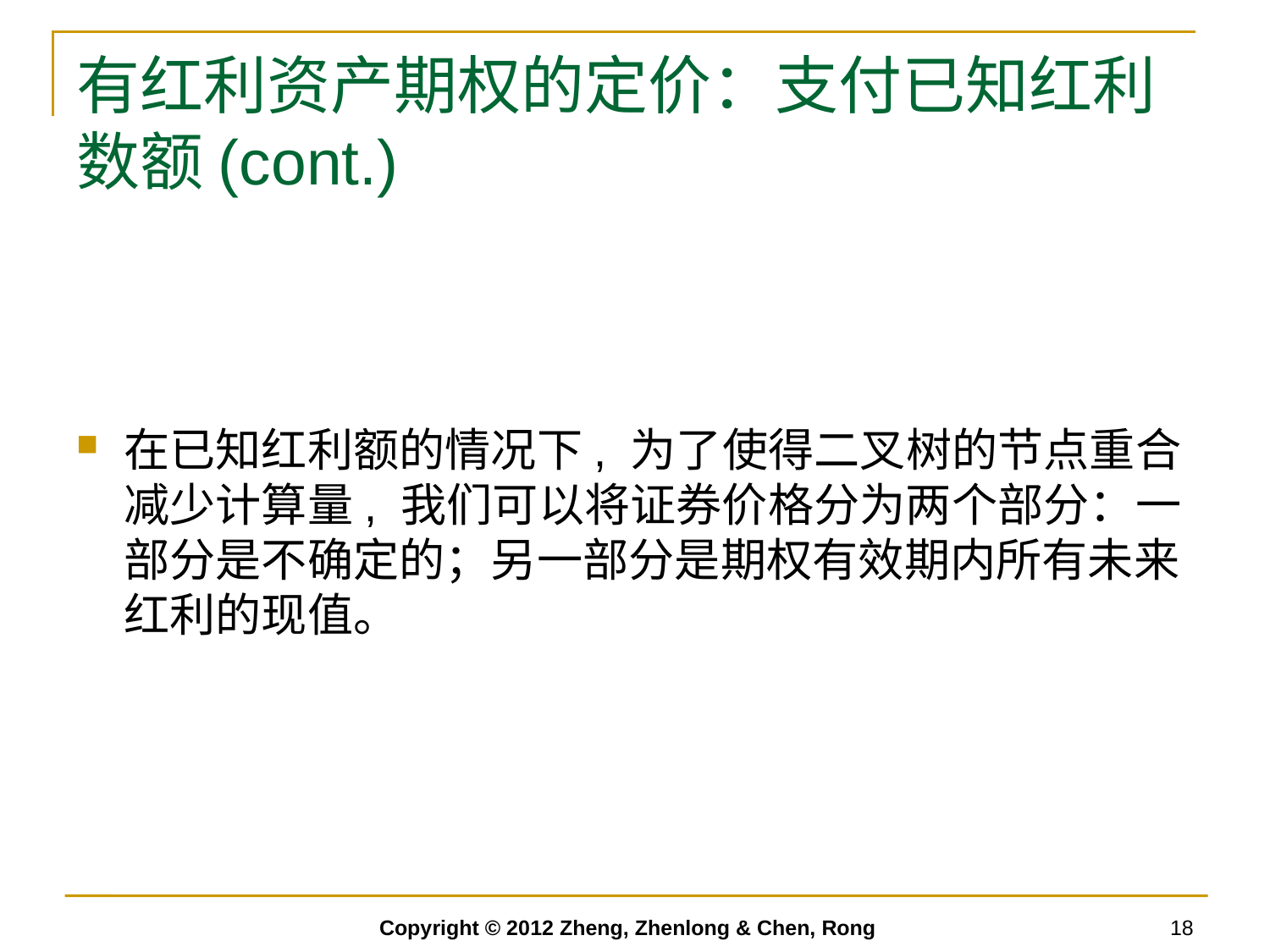

# 有红利资产期权的定价：支付已知红利数额(cont.)

在已知红利额的情况下, 为了使得二叉树的节点重合减少计算量, 我们可以将证券价格分为两个部分：一部分是不确定的；另一部分是期权有效期内所有未来红利的现值。
Copyright © 2012 Zheng, Zhenlong & Chen, Rong
18